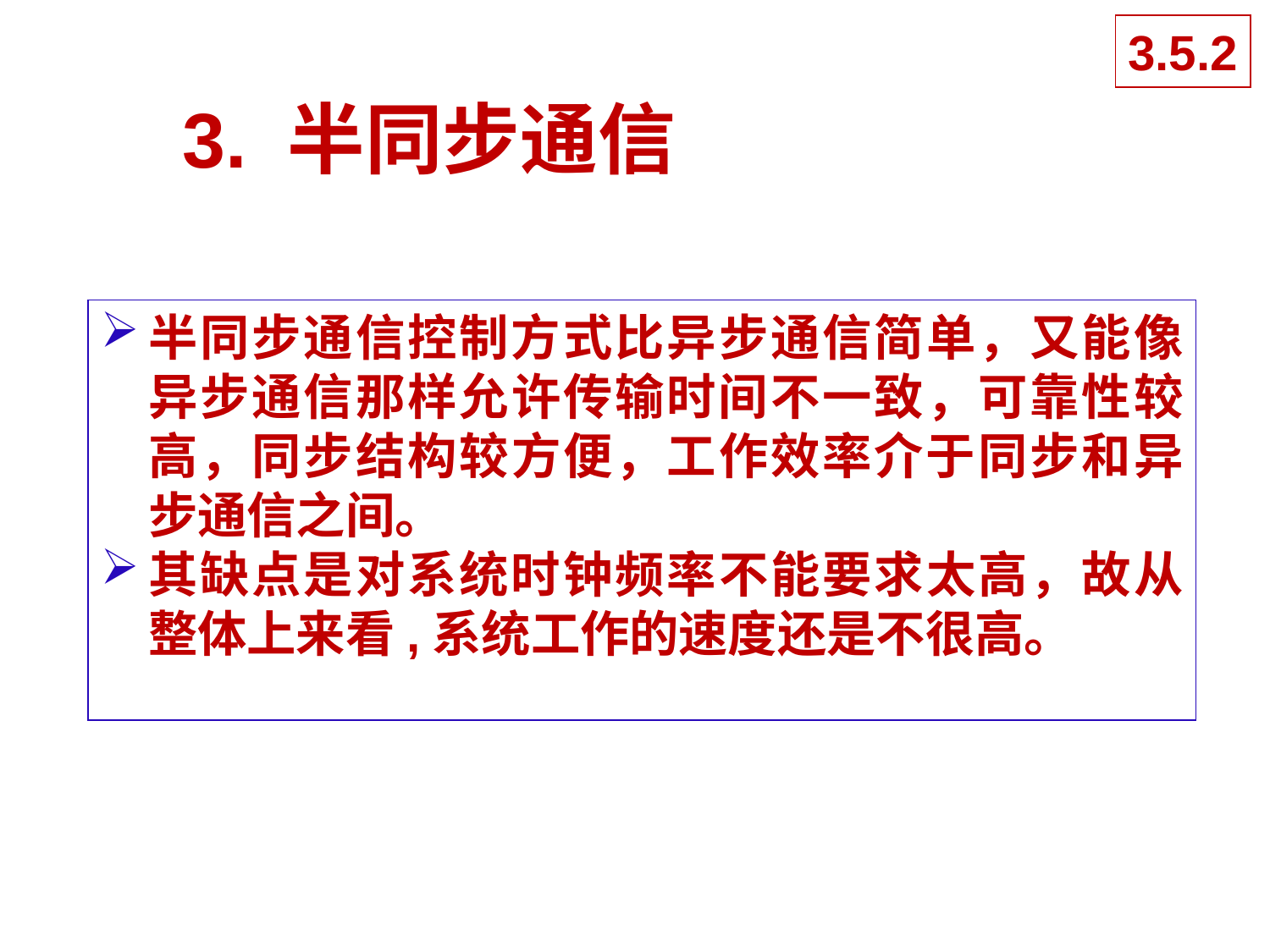

3.5.2
# 3. 半同步通信
半同步通信控制方式比异步通信简单，又能像异步通信那样允许传输时间不一致，可靠性较高，同步结构较方便，工作效率介于同步和异步通信之间。
其缺点是对系统时钟频率不能要求太高，故从整体上来看,系统工作的速度还是不很高。